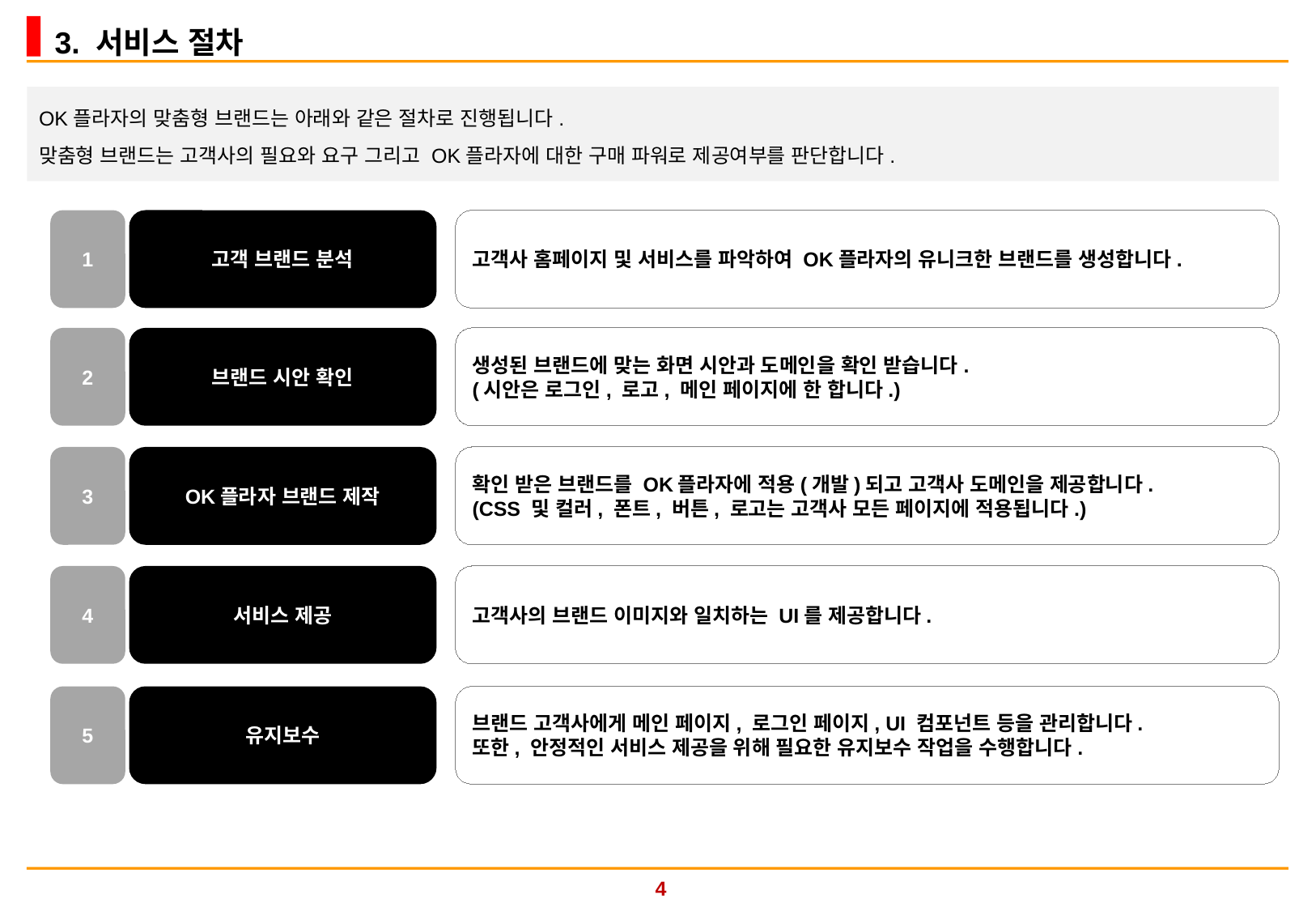

3. 서비스 절차
OK플라자의 맞춤형 브랜드는 아래와 같은 절차로 진행됩니다.
맞춤형 브랜드는 고객사의 필요와 요구 그리고 OK플라자에 대한 구매 파워로 제공여부를 판단합니다.
1
고객 브랜드 분석
고객사 홈페이지 및 서비스를 파악하여 OK플라자의 유니크한 브랜드를 생성합니다.
2
브랜드 시안 확인
생성된 브랜드에 맞는 화면 시안과 도메인을 확인 받습니다.
(시안은 로그인, 로고, 메인 페이지에 한 합니다.)
3
OK플라자 브랜드 제작
확인 받은 브랜드를 OK플라자에 적용(개발)되고 고객사 도메인을 제공합니다.
(CSS 및 컬러, 폰트, 버튼, 로고는 고객사 모든 페이지에 적용됩니다.)
4
서비스 제공
고객사의 브랜드 이미지와 일치하는 UI를 제공합니다.
5
유지보수
브랜드 고객사에게 메인 페이지, 로그인 페이지, UI 컴포넌트 등을 관리합니다.
또한, 안정적인 서비스 제공을 위해 필요한 유지보수 작업을 수행합니다.